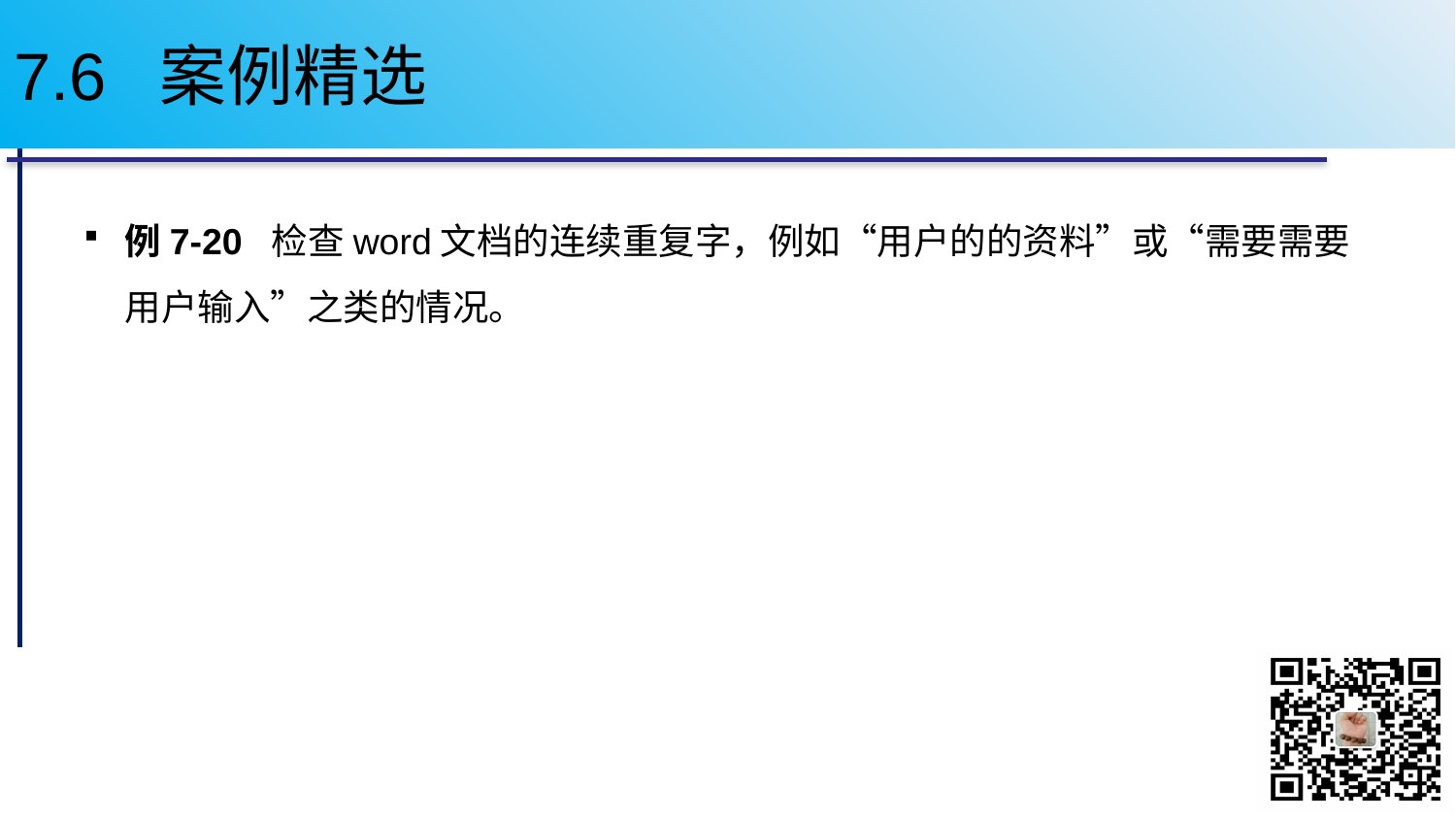

# 7.6  案例精选
例7-20  检查word文档的连续重复字，例如“用户的的资料”或“需要需要用户输入”之类的情况。